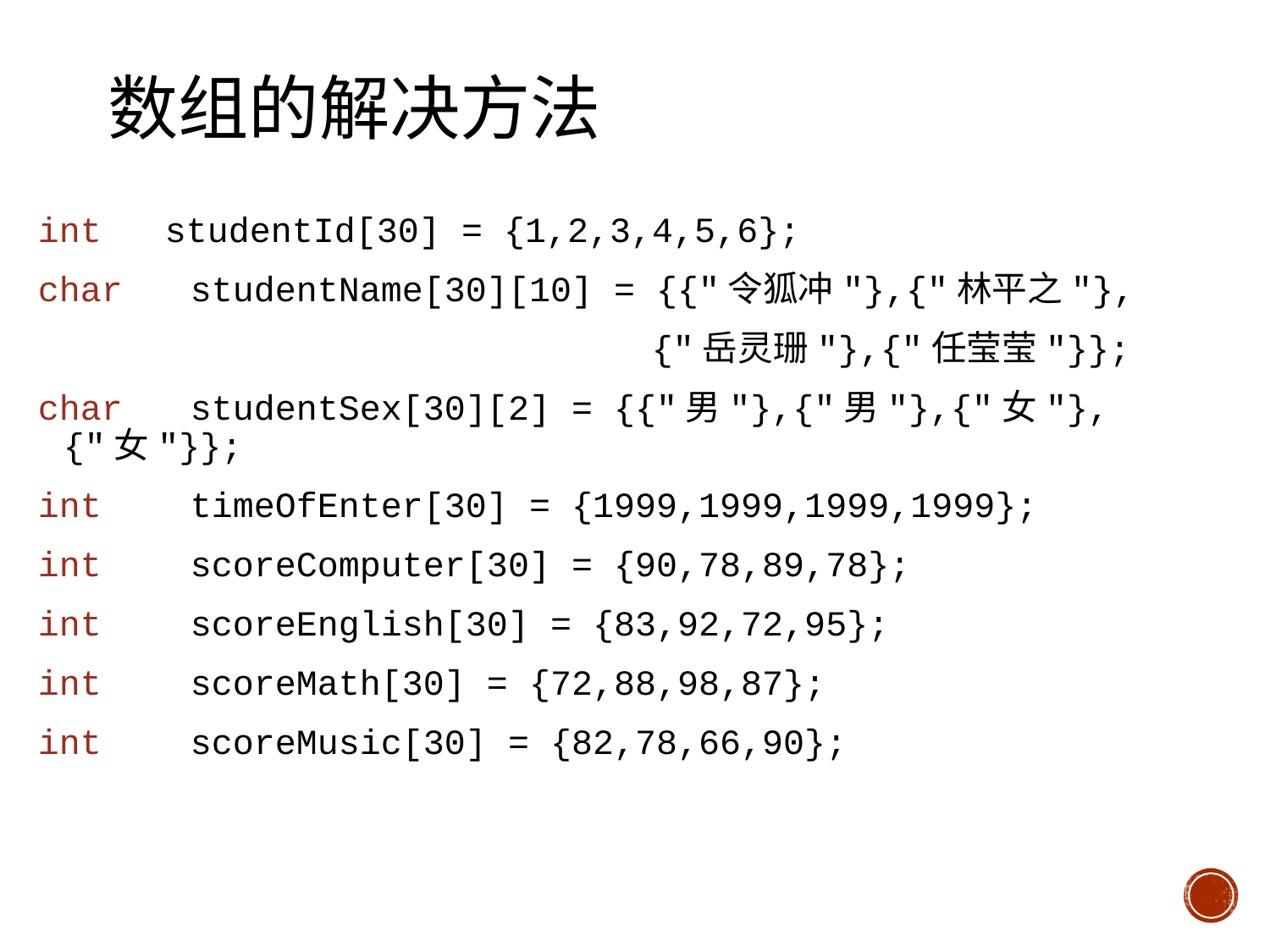

# 数组的解决方法
int   studentId[30] = {1,2,3,4,5,6};
char	studentName[30][10] = {{"令狐冲"},{"林平之"},
                             {"岳灵珊"},{"任莹莹"}};
char	studentSex[30][2] = {{"男"},{"男"},{"女"},{"女"}};
int 	timeOfEnter[30] = {1999,1999,1999,1999};
int 	scoreComputer[30] = {90,78,89,78};
int 	scoreEnglish[30] = {83,92,72,95};
int 	scoreMath[30] = {72,88,98,87};
int 	scoreMusic[30] = {82,78,66,90};
6